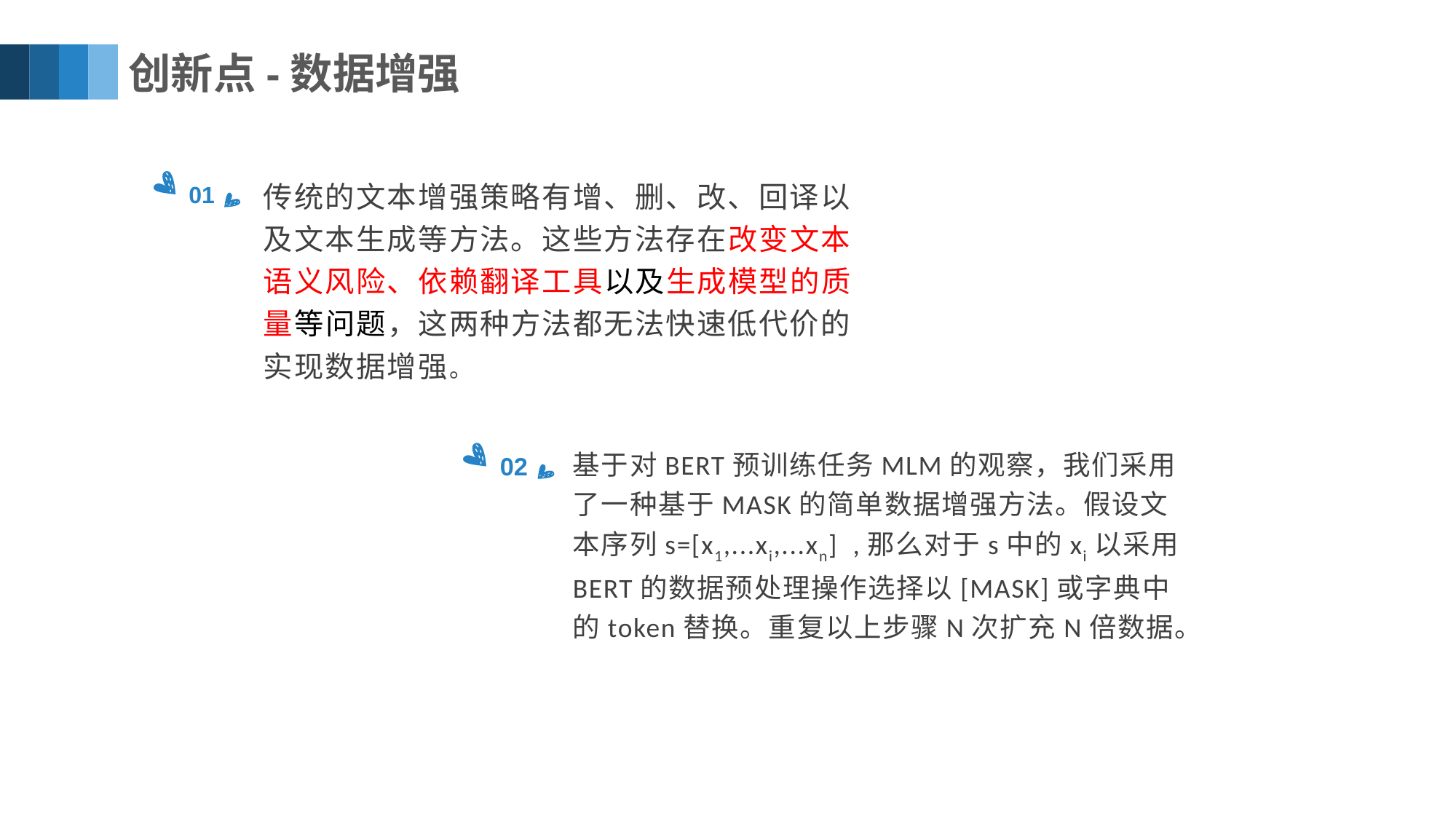

创新点-数据增强

传统的文本增强策略有增、删、改、回译以及文本生成等方法。这些方法存在改变文本语义风险、依赖翻译工具以及生成模型的质量等问题，这两种方法都无法快速低代价的实现数据增强。
01

基于对BERT预训练任务MLM的观察，我们采用了一种基于MASK的简单数据增强方法。假设文本序列s=[x1,...xi,...xn]  ,那么对于s中的xi以采用BERT的数据预处理操作选择以[MASK]或字典中的token替换。重复以上步骤N次扩充N倍数据。
02